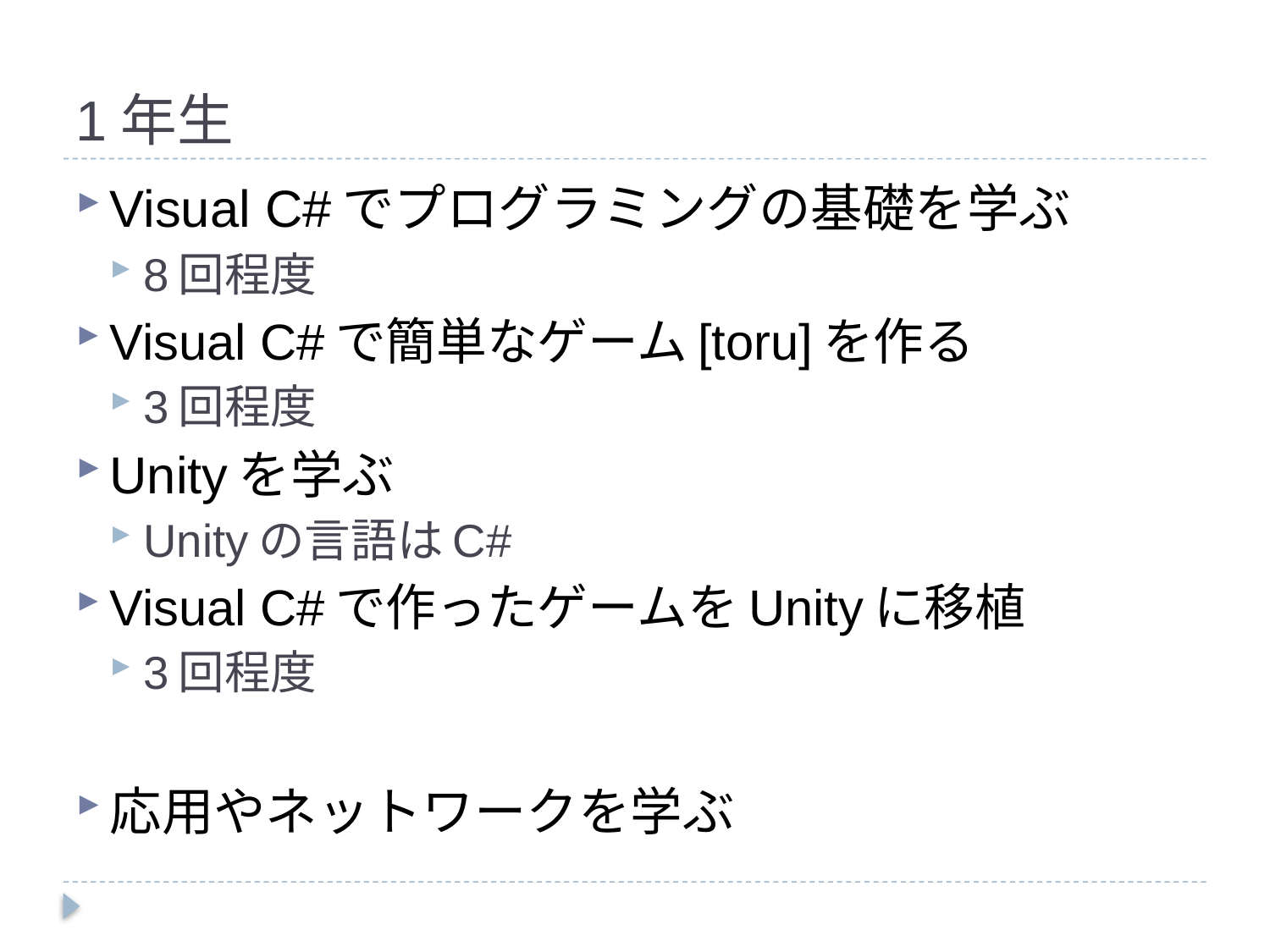

# 1年生
Visual C#でプログラミングの基礎を学ぶ
8回程度
Visual C#で簡単なゲーム[toru]を作る
3回程度
Unityを学ぶ
Unityの言語はC#
Visual C#で作ったゲームをUnityに移植
3回程度

応用やネットワークを学ぶ